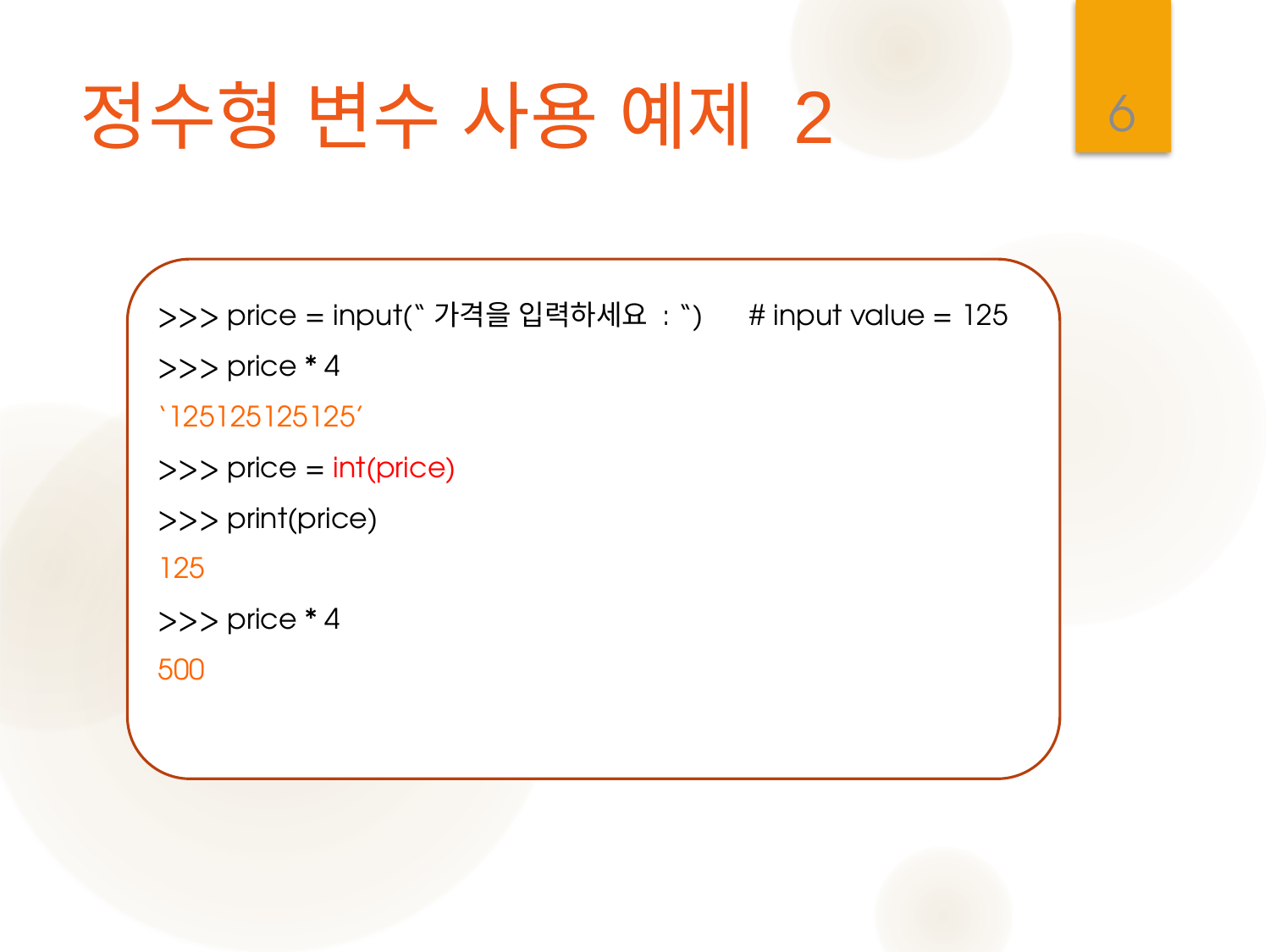

6
# 정수형 변수 사용 예제 2

>>> price = input(“가격을 입력하세요 : “)      # input value = 125
>>> price * 4
‘125125125125’
>>> price = int(price)
>>> print(price)
125
>>> price * 4
500